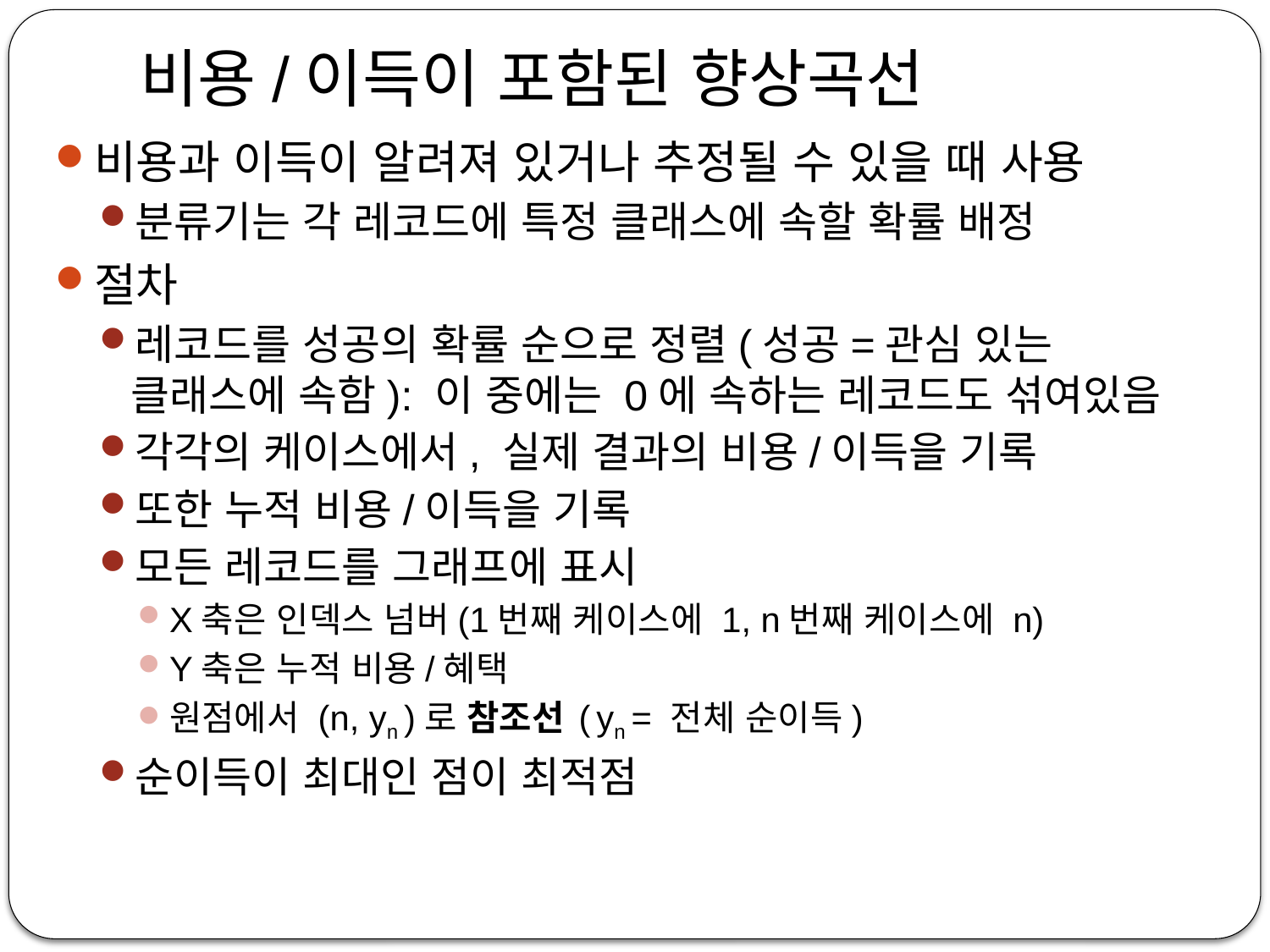

# 비용/이득이 포함된 향상곡선
비용과 이득이 알려져 있거나 추정될 수 있을 때 사용
분류기는 각 레코드에 특정 클래스에 속할 확률 배정
절차
레코드를 성공의 확률 순으로 정렬(성공=관심 있는 클래스에 속함): 이 중에는 0에 속하는 레코드도 섞여있음
각각의 케이스에서, 실제 결과의 비용/이득을 기록
또한 누적 비용/이득을 기록
모든 레코드를 그래프에 표시
X축은 인덱스 넘버(1번째 케이스에 1, n번째 케이스에 n)
Y축은 누적 비용/혜택
원점에서 (n, yn )로 참조선 ( yn = 전체 순이득)
순이득이 최대인 점이 최적점